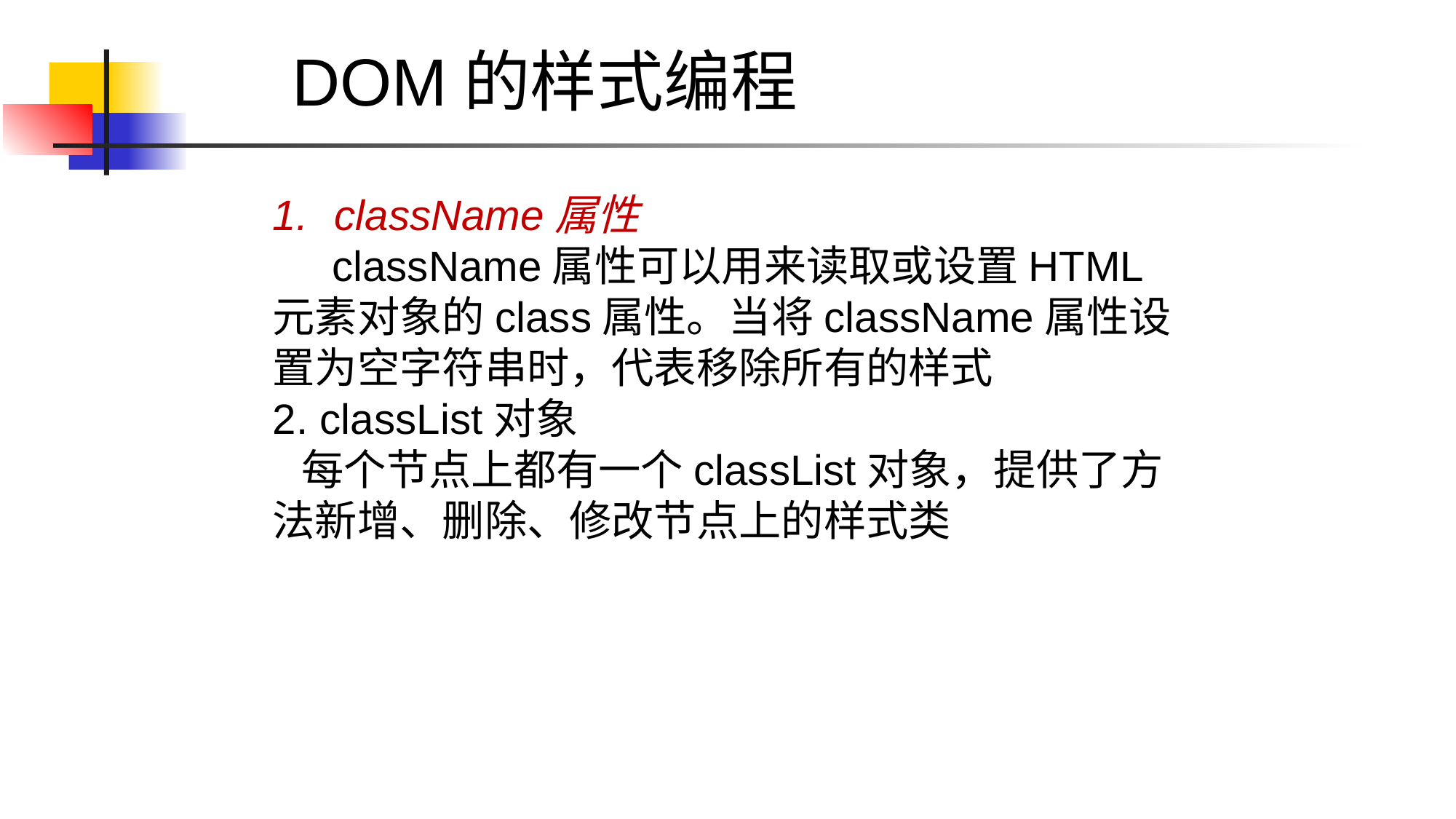

DOM的样式编程
className属性
     className属性可以用来读取或设置HTML元素对象的class属性。当将className属性设置为空字符串时，代表移除所有的样式
2. classList对象
  每个节点上都有一个classList对象，提供了方法新增、删除、修改节点上的样式类